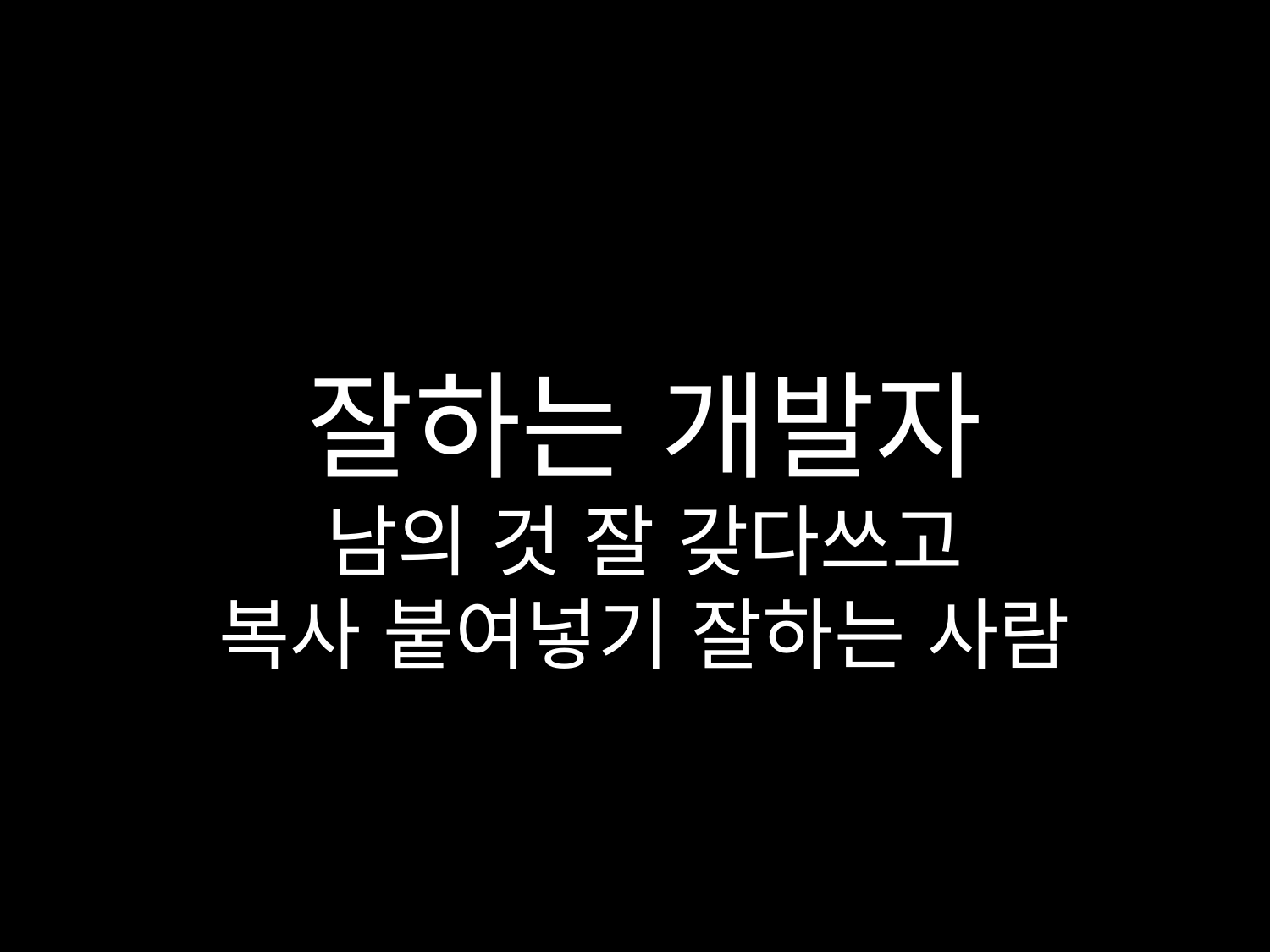

잘하는 개발자
남의 것 잘 갖다쓰고
복사 붙여넣기 잘하는 사람